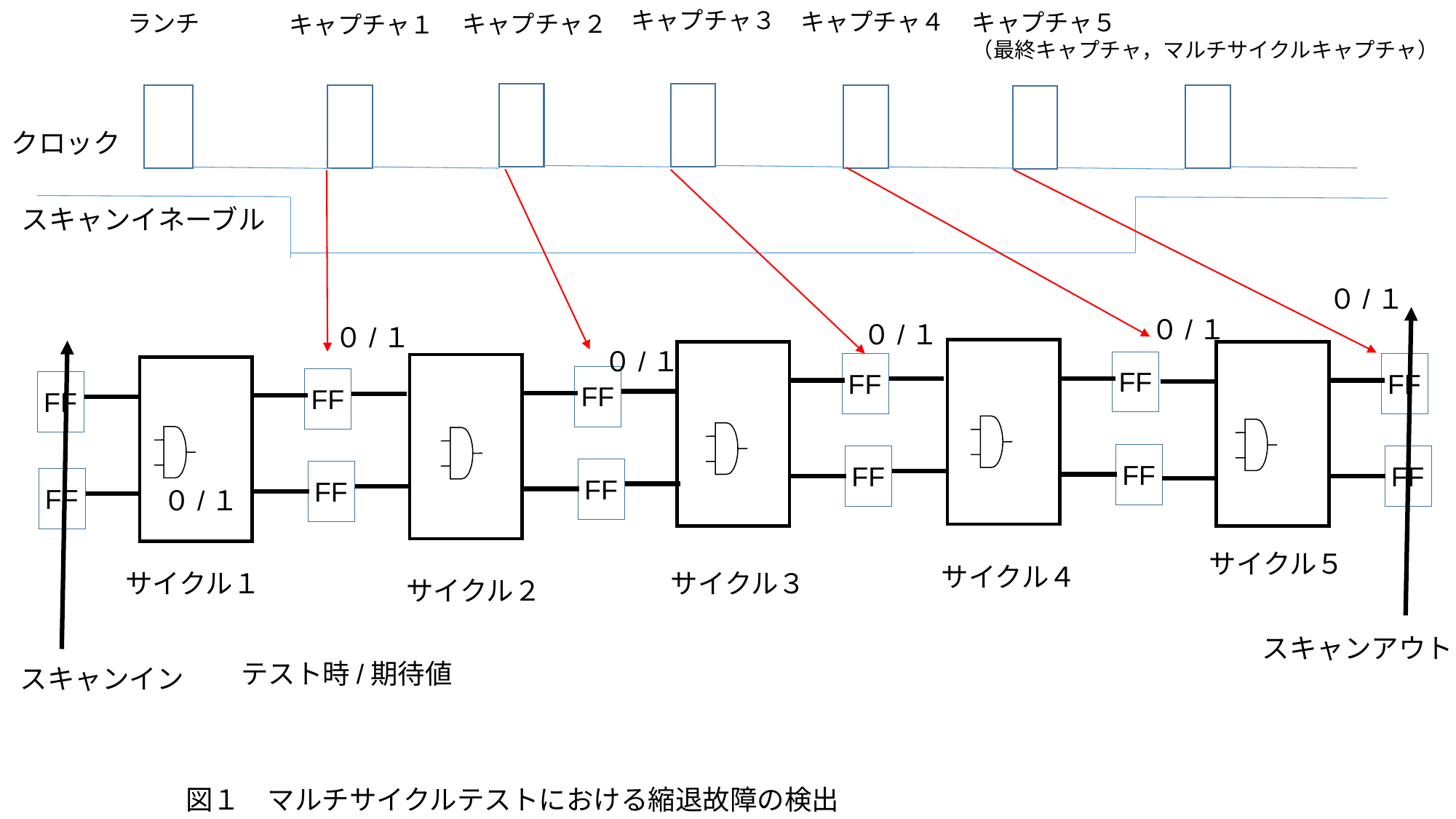

キャプチャ３
キャプチャ４
キャプチャ５
（最終キャプチャ，マルチサイクルキャプチャ）
ランチ
キャプチャ２
キャプチャ１

クロック
スキャンイネーブル
０/１
０/１
０/１
０/１
０/１

FF

FF

FF

FF

FF

FF

FF

FF
FF

FF

FF

FF
０/１
サイクル５
サイクル４
サイクル１
サイクル３
サイクル２
スキャンアウト
テスト時/期待値
スキャンイン
図１　マルチサイクルテストにおける縮退故障の検出